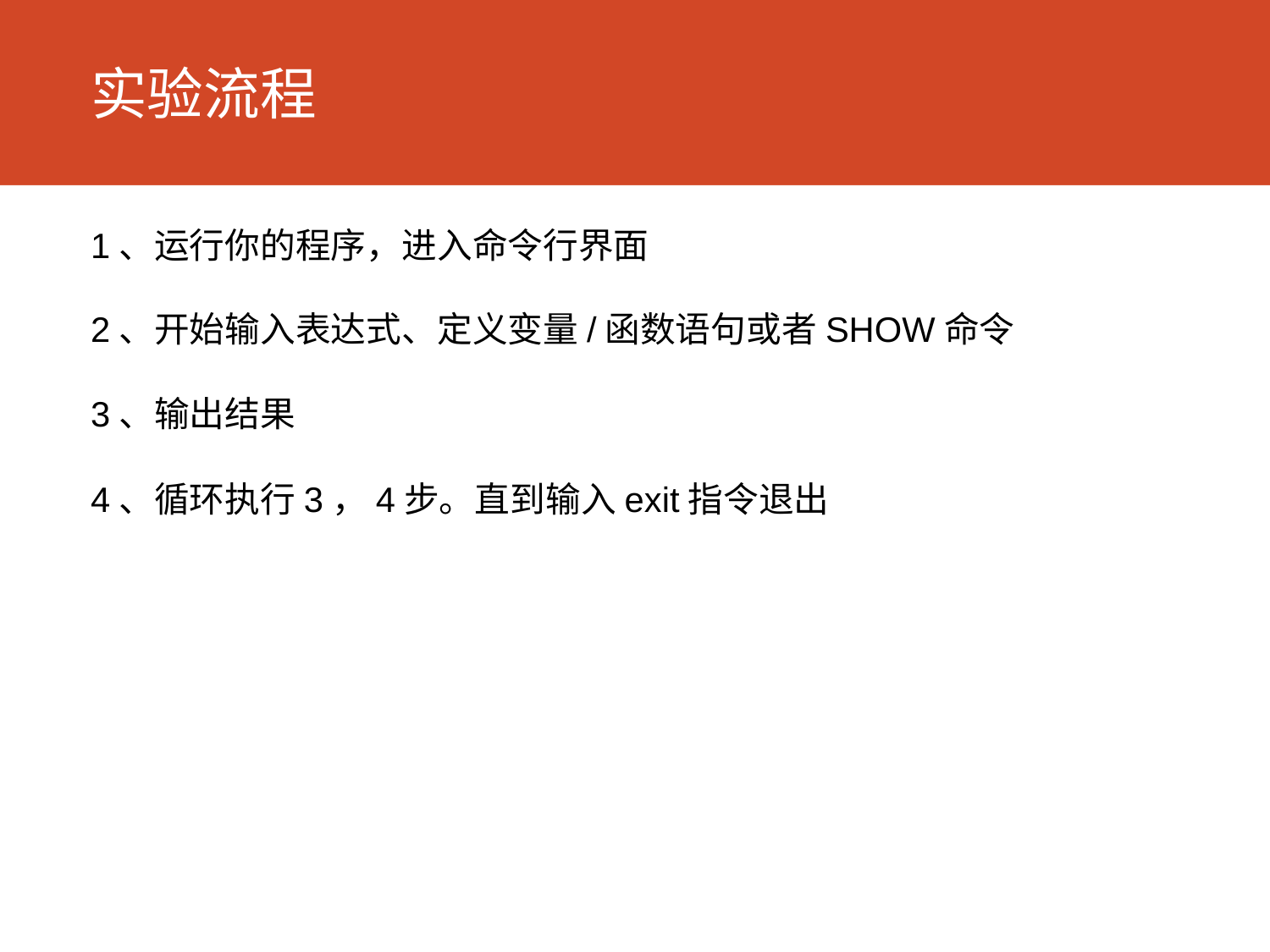

# 实验流程
1、运行你的程序，进入命令行界面

2、开始输入表达式、定义变量/函数语句或者SHOW命令

3、输出结果

4、循环执行3，4步。直到输入exit指令退出